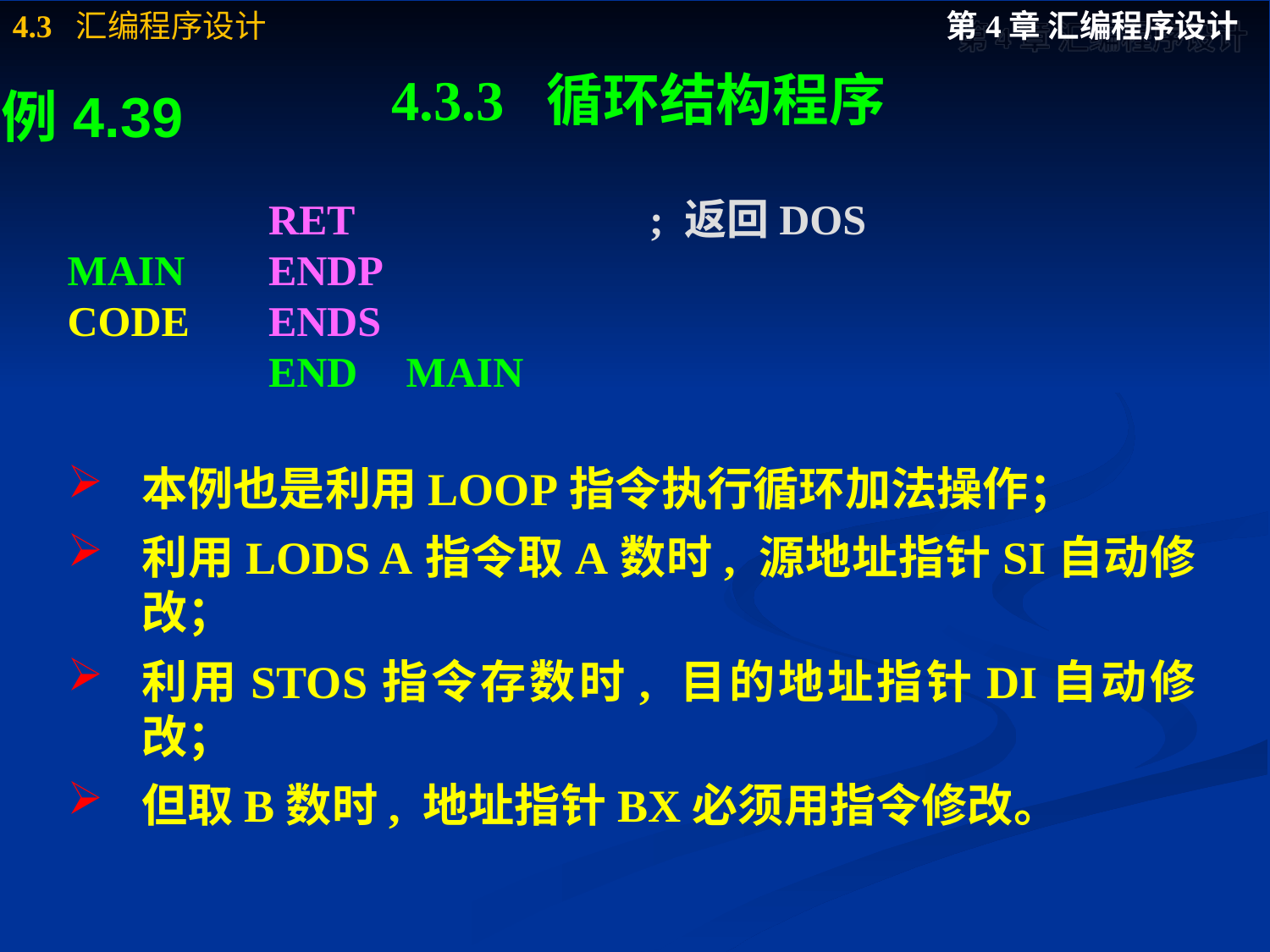

# 4.3.3  循环结构程序
例4.39
		RET			; 返回DOS
MAIN	ENDP
CODE	ENDS
		END	 MAIN

本例也是利用LOOP指令执行循环加法操作；
利用LODS A指令取A数时, 源地址指针SI自动修改；
利用STOS指令存数时, 目的地址指针DI自动修改；
但取B数时, 地址指针BX必须用指令修改。